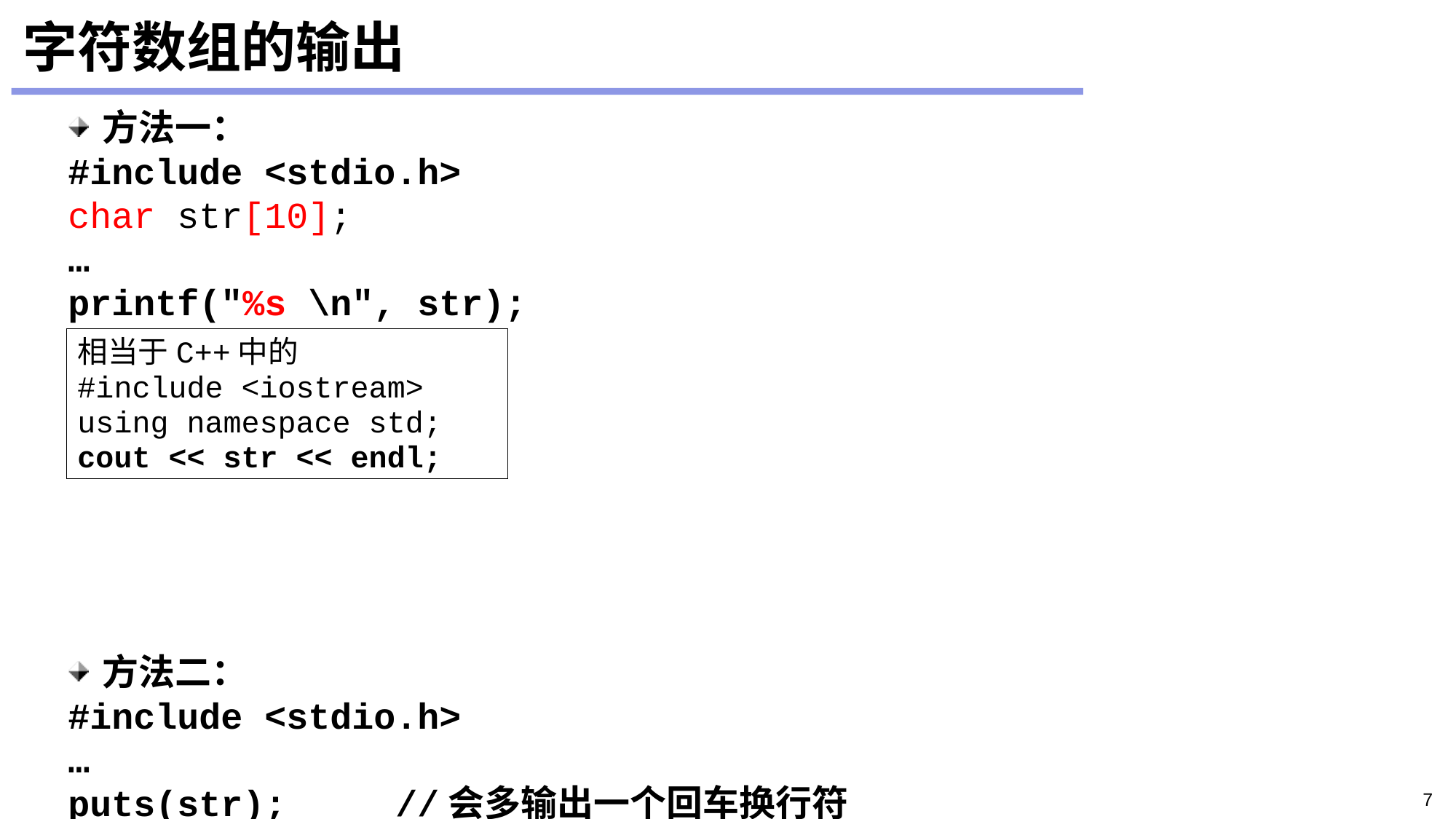

# 字符数组的输出
方法一：
#include <stdio.h>
char str[10];
…
printf("%s \n", str);

方法二：
#include <stdio.h>
…
puts(str);	//会多输出一个回车换行符

相当于C++中的
#include <iostream>
using namespace std;
cout << str << endl;
7